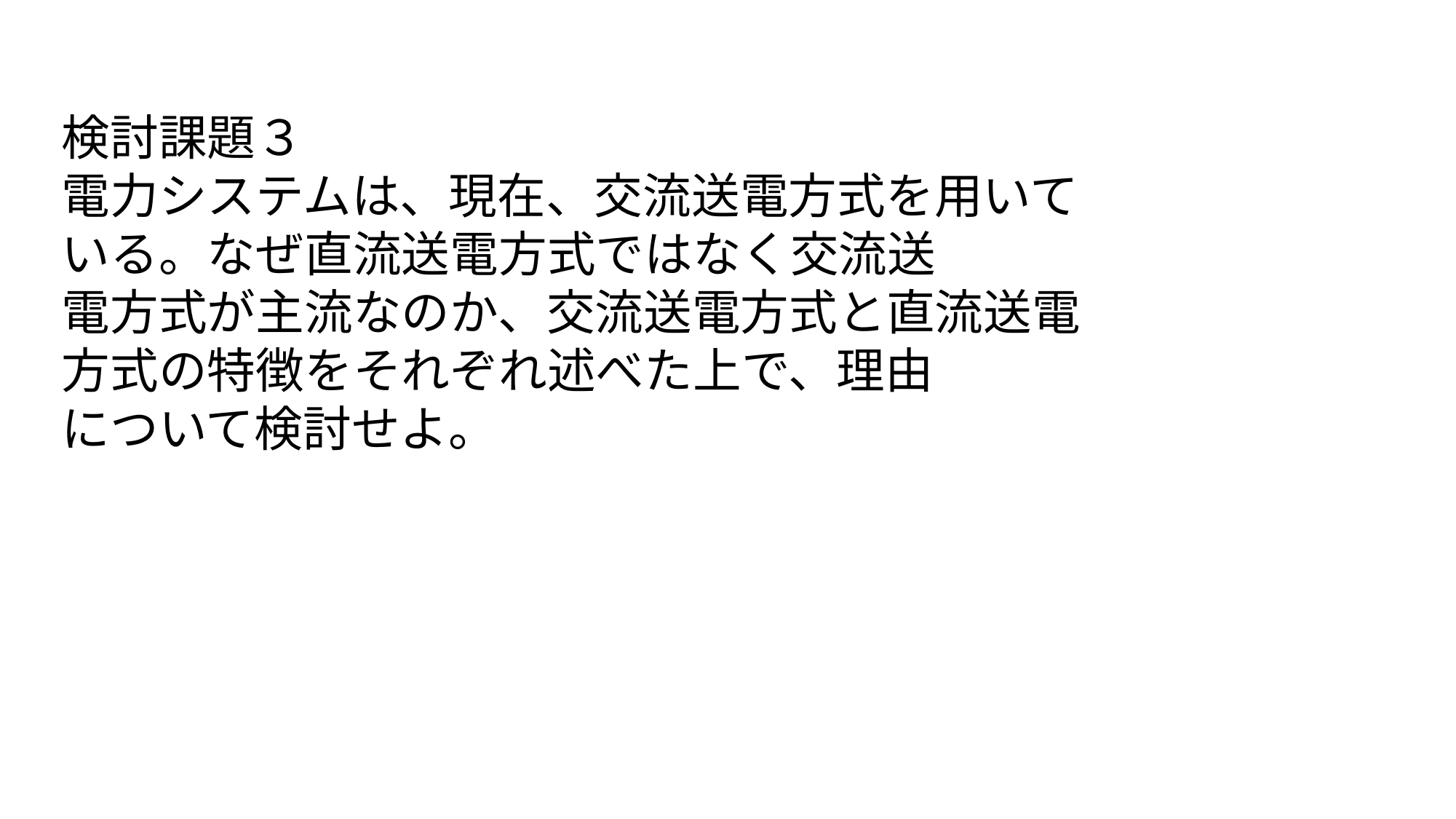

検討課題３
電力システムは、現在、交流送電方式を用いている。なぜ直流送電方式ではなく交流送
電方式が主流なのか、交流送電方式と直流送電方式の特徴をそれぞれ述べた上で、理由
について検討せよ。